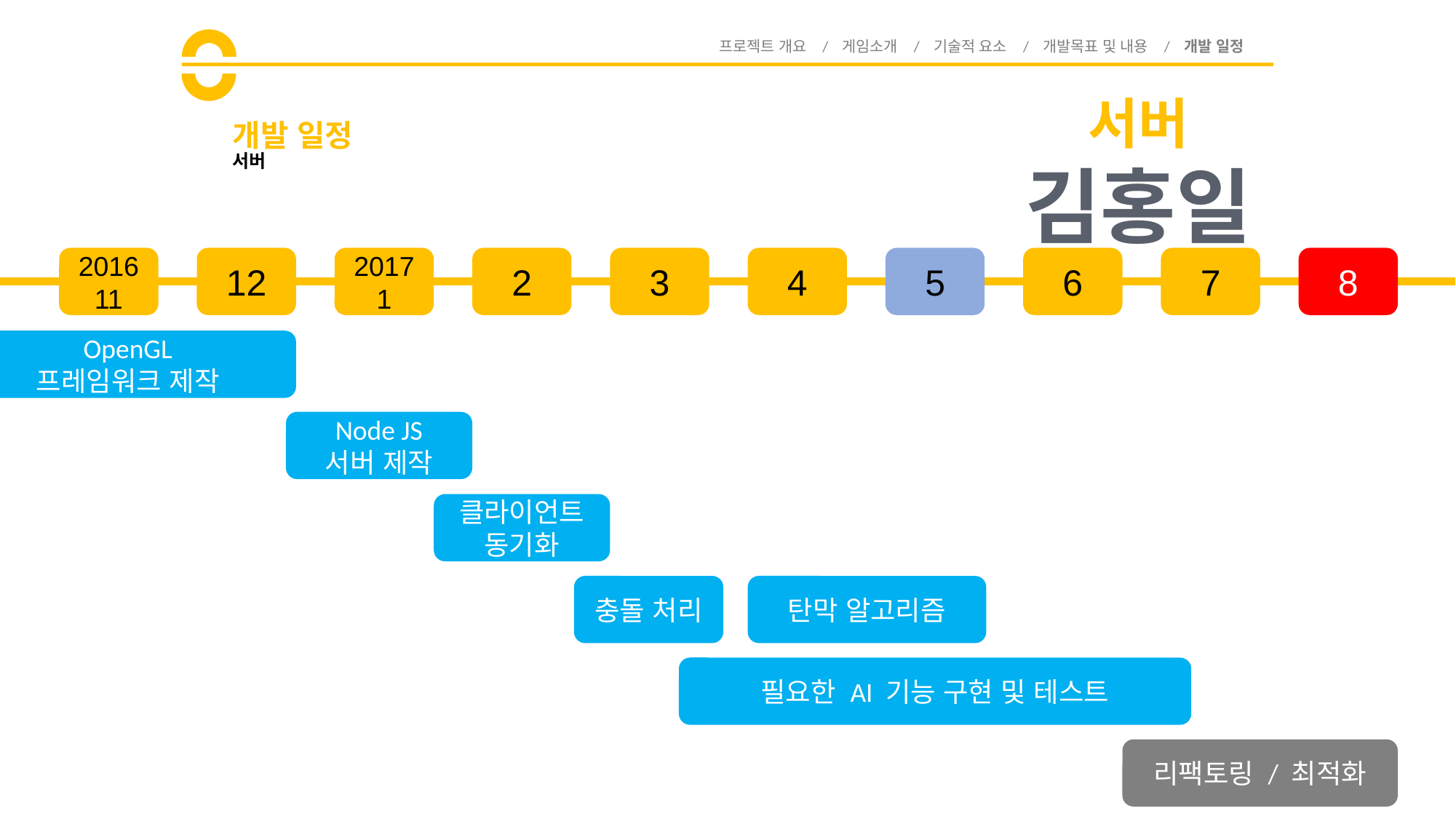

프로젝트 개요   /   게임소개   /   기술적 요소   /   개발목표 및 내용   /   개발 일정

서버
김홍일
# 개발 일정
서버
2016
11
12
2017
1
2
3
4
5
6
7
8
OpenGL
프레임워크 제작
Node JS
서버 제작
클라이언트 동기화
탄막 알고리즘
충돌 처리
필요한 AI 기능 구현 및 테스트
리팩토링 / 최적화